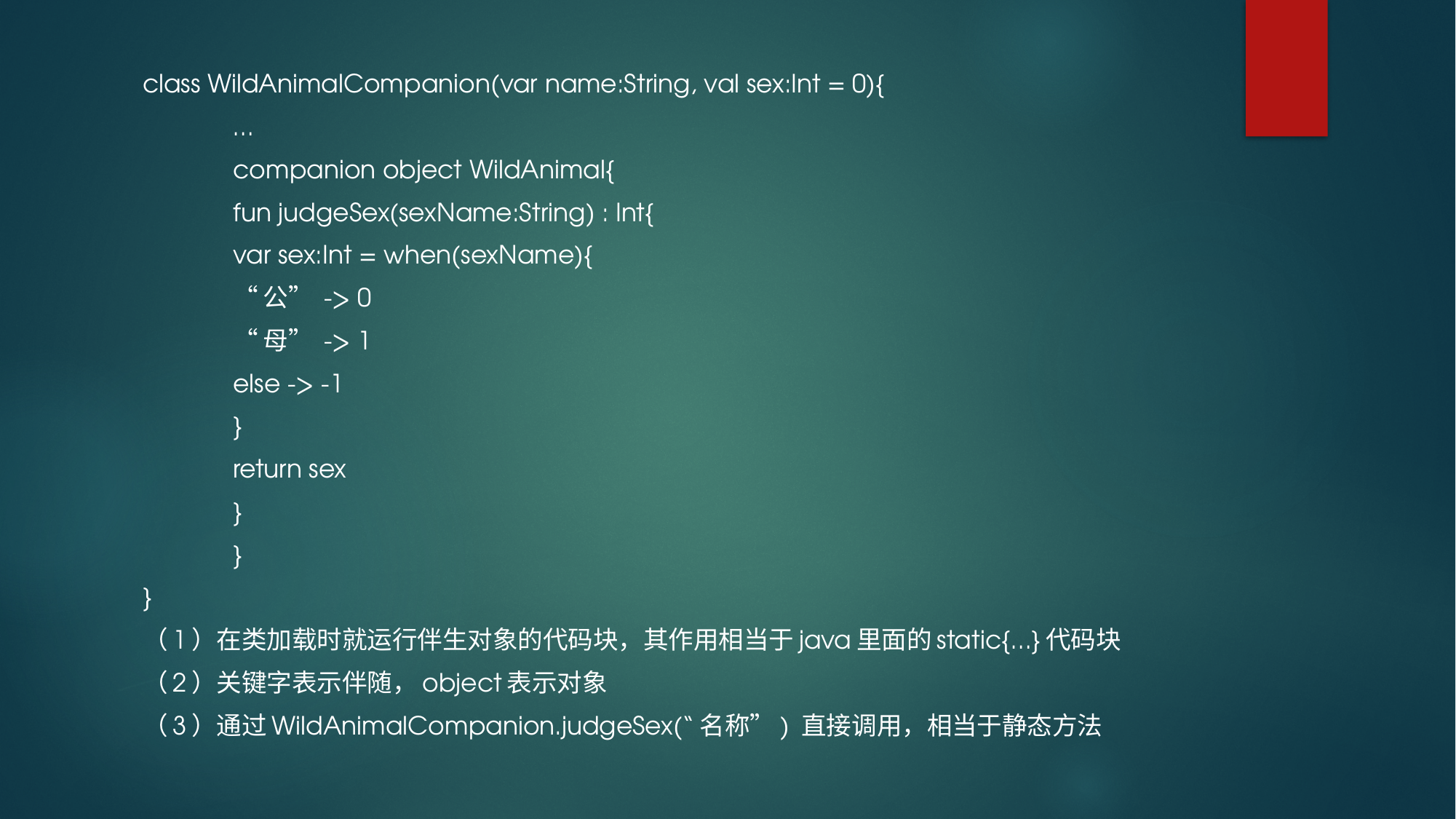

class WildAnimalCompanion(var name:String, val sex:Int = 0){
	…
	companion object WildAnimal{
		fun judgeSex(sexName:String) : Int{
			var sex:Int = when(sexName){
				“公” -> 0
				“母” -> 1
				else -> -1
			}
			return sex
		}
	}
}
（1）在类加载时就运行伴生对象的代码块，其作用相当于java里面的static{…}代码块
（2）关键字表示伴随，object表示对象
（3）通过WildAnimalCompanion.judgeSex(“名称”) 直接调用，相当于静态方法